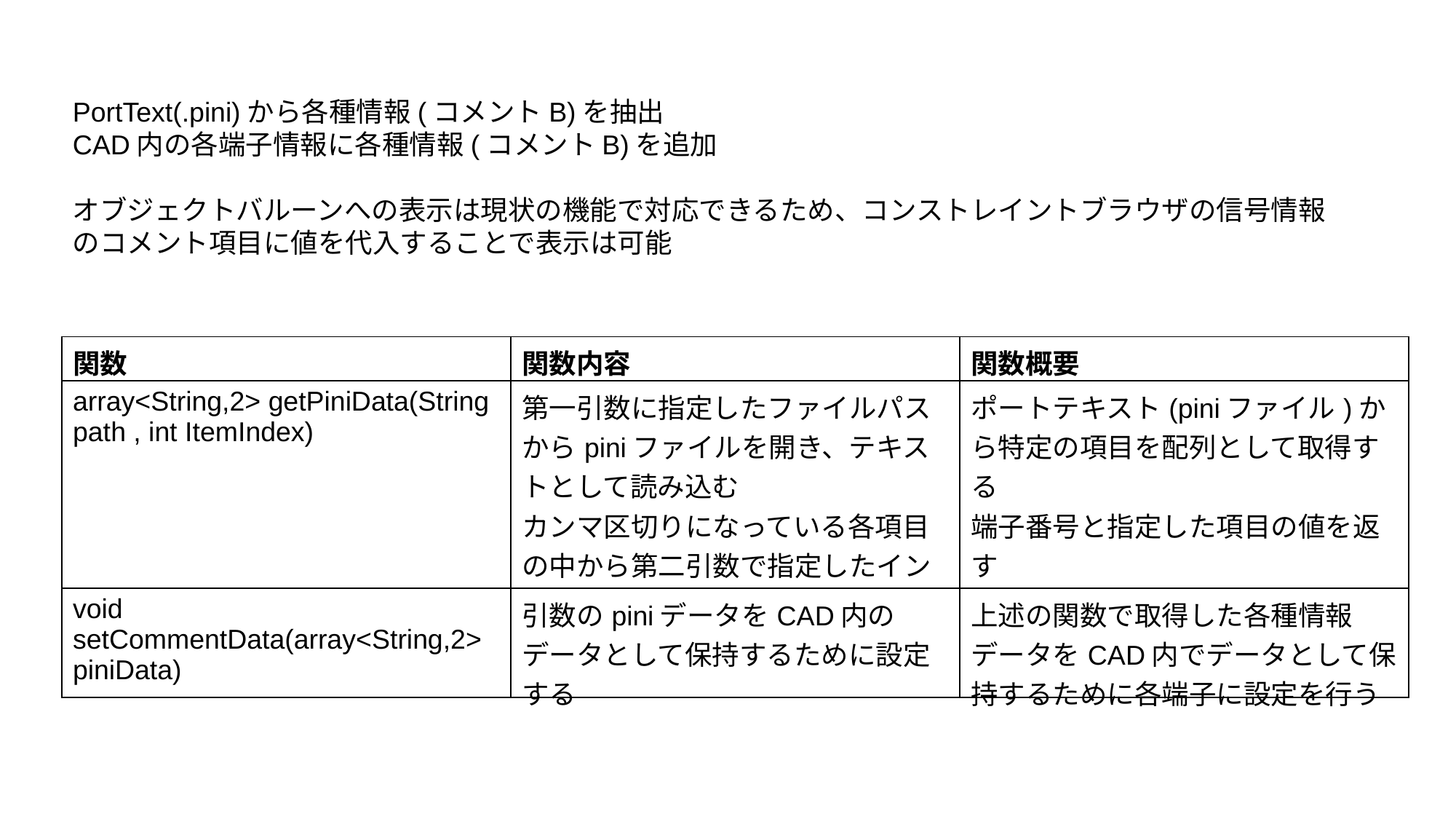

PortText(.pini)から各種情報(コメントB)を抽出
CAD内の各端子情報に各種情報(コメントB)を追加

オブジェクトバルーンへの表示は現状の機能で対応できるため、コンストレイントブラウザの信号情報のコメント項目に値を代入することで表示は可能
| 関数 | 関数内容 | 関数概要 |
| --- | --- | --- |
| array<String,2> getPiniData(String path , int ItemIndex) | 第一引数に指定したファイルパスからpiniファイルを開き、テキストとして読み込む カンマ区切りになっている各項目の中から第二引数で指定したインデックスの項目と端子番号を読む | ポートテキスト(piniファイル)から特定の項目を配列として取得する 端子番号と指定した項目の値を返す |
| void setCommentData(array<String,2> piniData) | 引数のpiniデータをCAD内のデータとして保持するために設定する | 上述の関数で取得した各種情報データをCAD内でデータとして保持するために各端子に設定を行う |